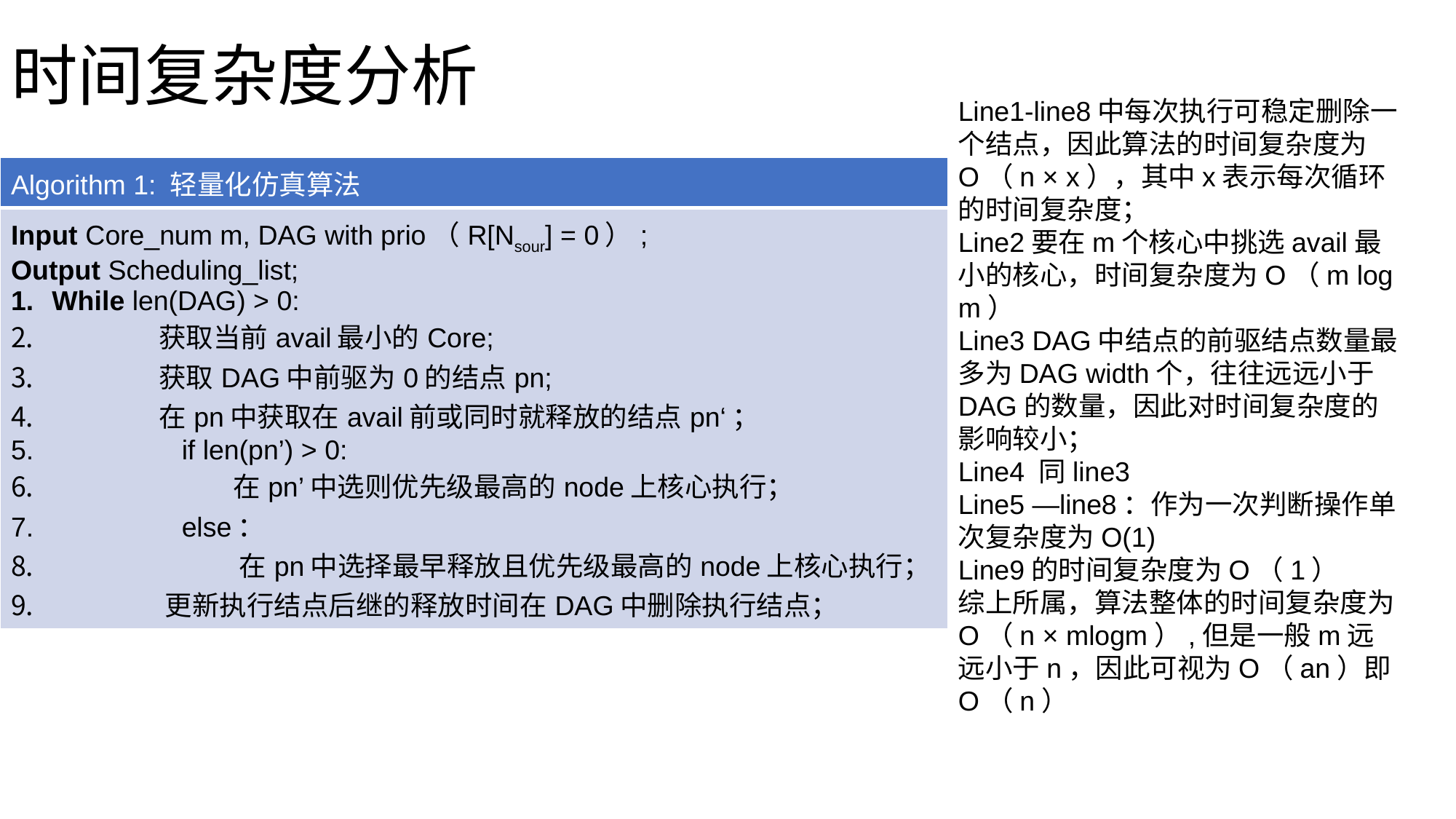

# 时间复杂度分析
Line1-line8中每次执行可稳定删除一个结点，因此算法的时间复杂度为O（n × x），其中x表示每次循环的时间复杂度；
Line2要在m个核心中挑选avail最小的核心，时间复杂度为O（m log m）
Line3 DAG中结点的前驱结点数量最多为DAG width个，往往远远小于DAG的数量，因此对时间复杂度的影响较小；
Line4 同line3
Line5 —line8：作为一次判断操作单次复杂度为O(1)
Line9的时间复杂度为O（1）
综上所属，算法整体的时间复杂度为O（n × mlogm）,但是一般m远远小于n，因此可视为O（an）即O（n）
| Algorithm 1: 轻量化仿真算法 |
| --- |
| Input Core\_num m, DAG with prio（R[Nsour] = 0）; Output Scheduling\_list; While len(DAG) > 0: 获取当前avail最小的Core; 获取DAG中前驱为0的结点pn; 在pn中获取在avail前或同时就释放的结点pn‘； if len(pn’) > 0: 在pn’中选则优先级最高的node上核心执行； else： 在pn中选择最早释放且优先级最高的node上核心执行； 更新执行结点后继的释放时间在DAG中删除执行结点； |